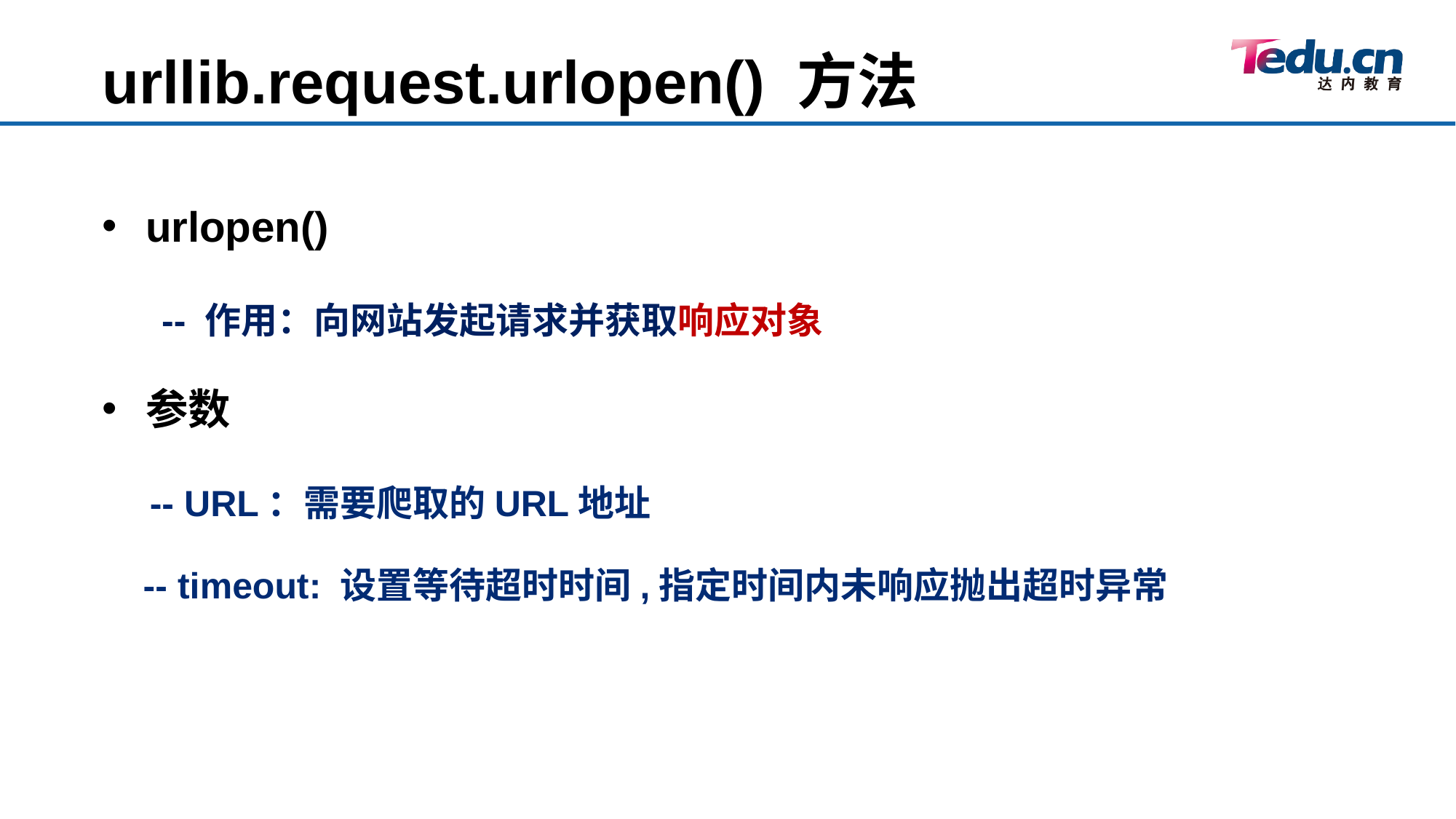

urllib.request.urlopen() 方法
urlopen()
     -- 作用：向网站发起请求并获取响应对象
参数
    -- URL：需要爬取的URL地址
    -- timeout: 设置等待超时时间,指定时间内未响应抛出超时异常